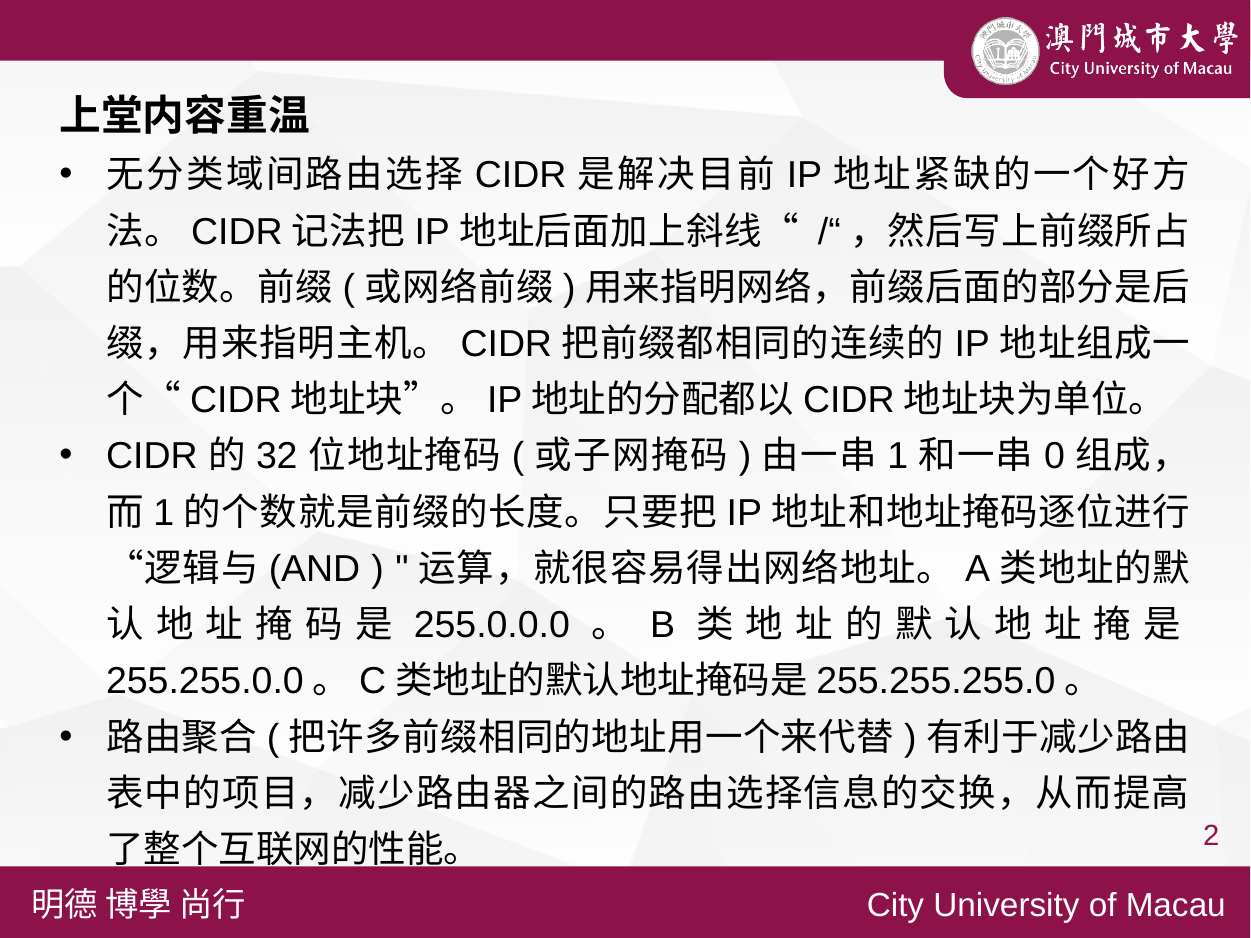

上堂内容重温
无分类域间路由选择CIDR是解决目前IP地址紧缺的一个好方法。CIDR记法把IP地址后面加上斜线“ /“，然后写上前缀所占的位数。前缀(或网络前缀)用来指明网络，前缀后面的部分是后缀，用来指明主机。CIDR把前缀都相同的连续的IP地址组成一个“CIDR地址块”。IP地址的分配都以CIDR地址块为单位。
CIDR的32位地址掩码(或子网掩码)由一串1和一串0组成，而1的个数就是前缀的长度。只要把IP地址和地址掩码逐位进行“逻辑与(AND ) "运算，就很容易得出网络地址。A类地址的默认地址掩码是255.0.0.0。B类地址的默认地址掩是255.255.0.0。C类地址的默认地址掩码是255.255.255.0。
路由聚合(把许多前缀相同的地址用一个来代替)有利于减少路由表中的项目，减少路由器之间的路由选择信息的交换，从而提高了整个互联网的性能。
2